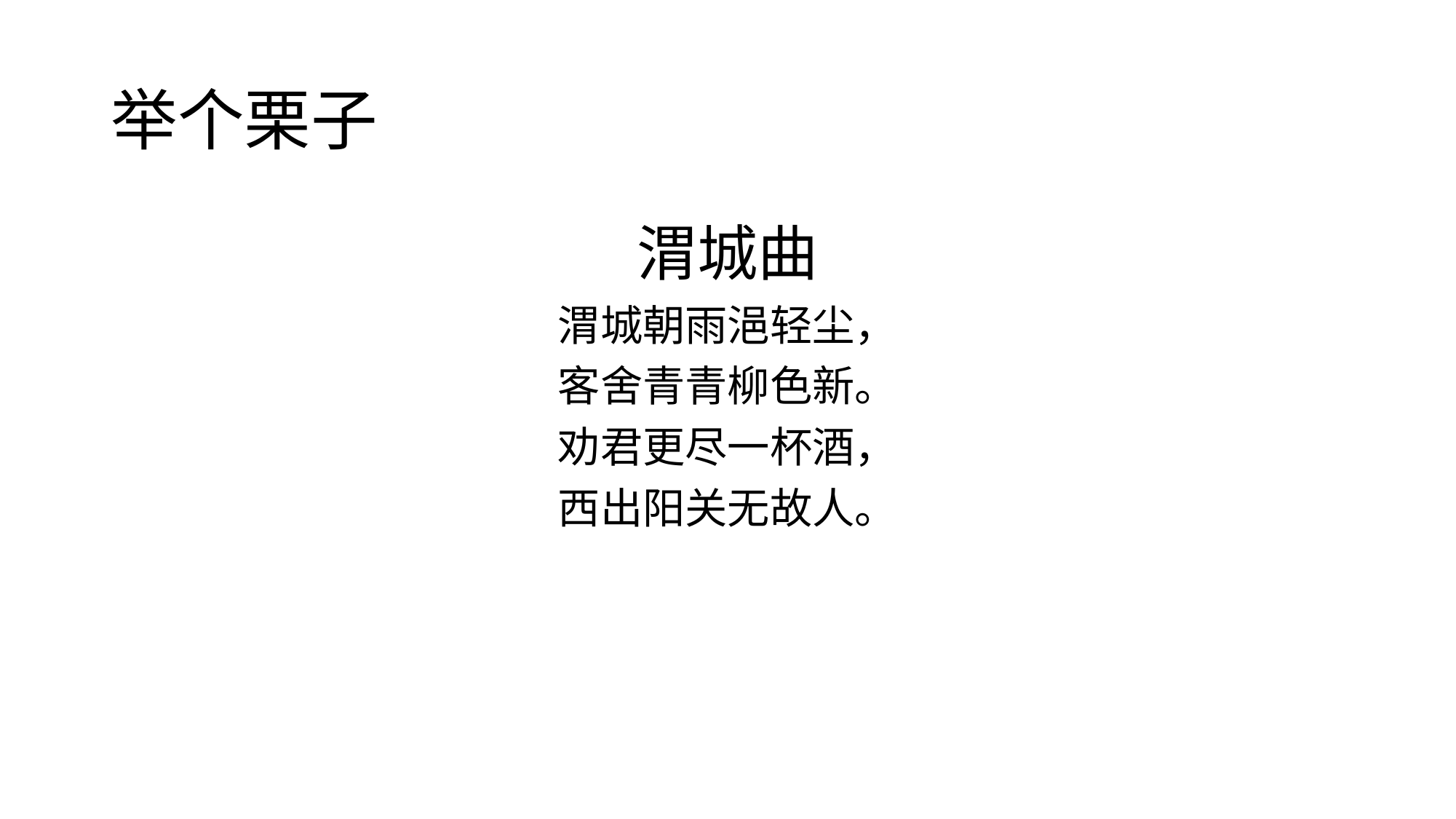

# 举个栗子
渭城曲
渭城朝雨浥轻尘，
客舍青青柳色新。
劝君更尽一杯酒，
西出阳关无故人。